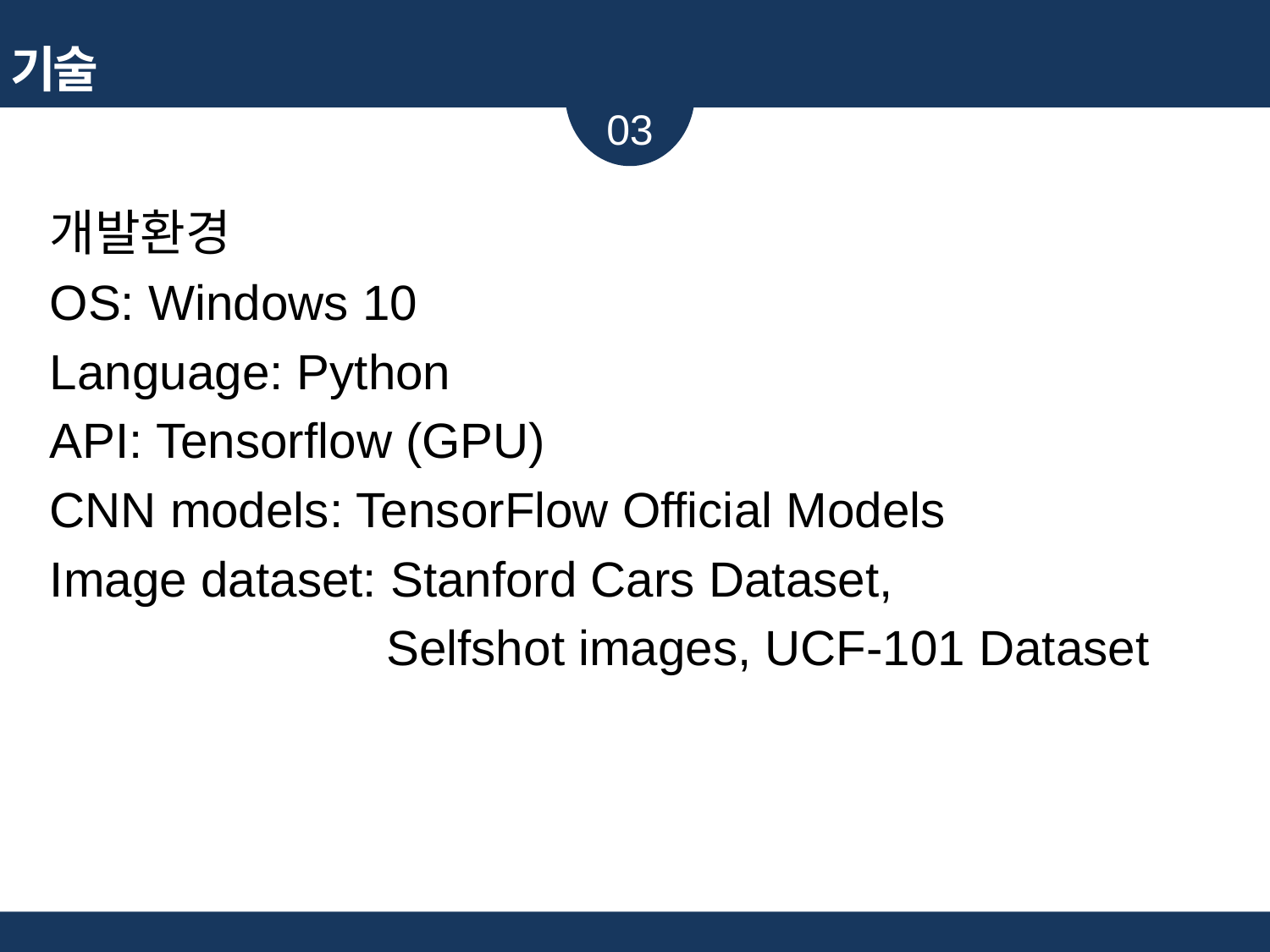

기술
03

개발환경
OS: Windows 10
Language: Python
API: Tensorflow (GPU)
CNN models: TensorFlow Official Models
Image dataset: Stanford Cars Dataset,
		      Selfshot images, UCF-101 Dataset
| 0 | 0 | 0 | 0 | 0 |
| --- | --- | --- | --- | --- |
| 0 | 4 | 3 | 4 | 0 |
| 0 | 2 | 4 | 3 | 0 |
| 0 | 2 | 3 | 4 | 0 |
| 0 | 0 | 0 | 0 | 0 |